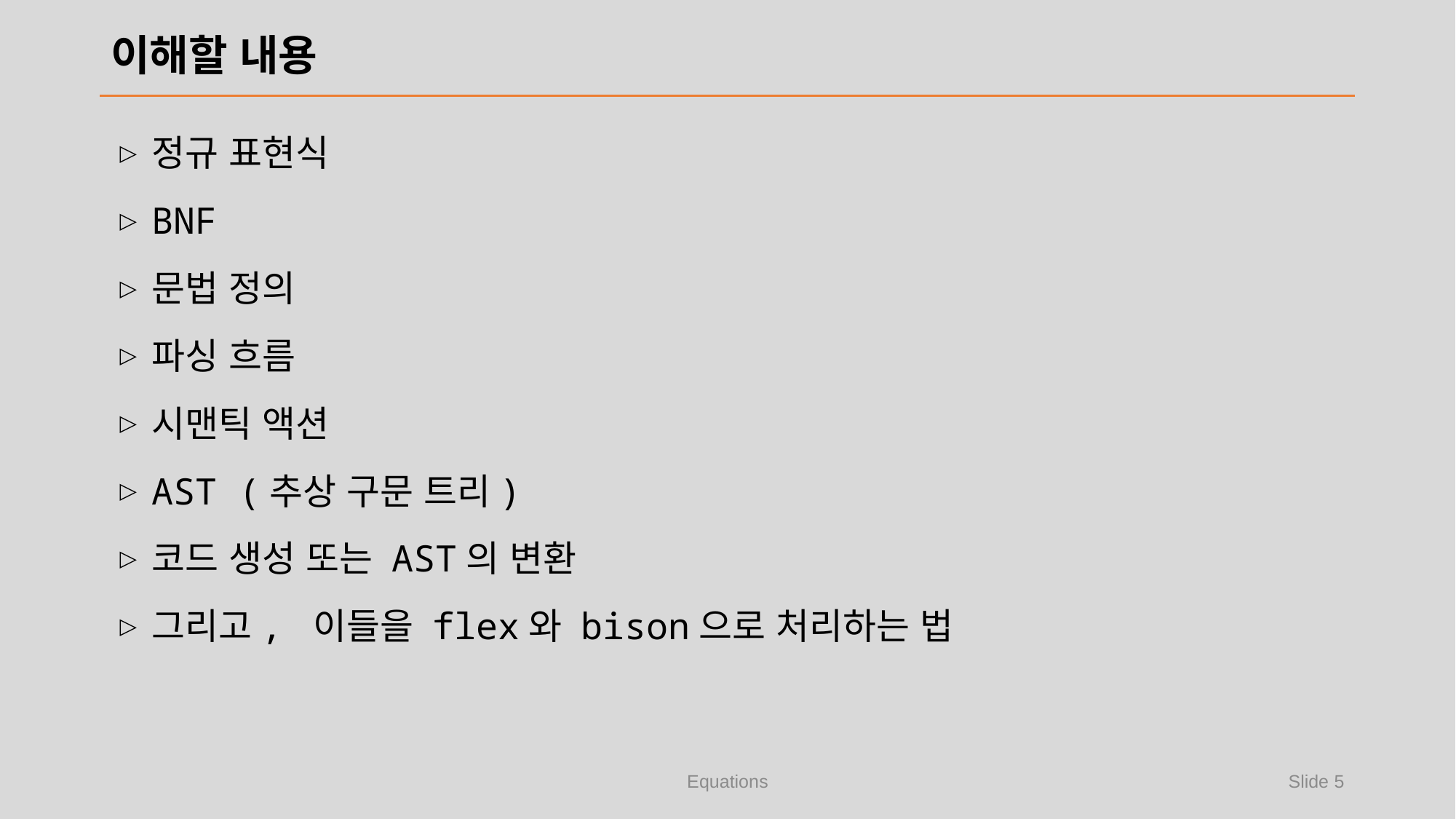

# 이해할 내용
정규 표현식
BNF
문법 정의
파싱 흐름
시맨틱 액션
AST (추상 구문 트리)
코드 생성 또는 AST의 변환
그리고, 이들을 flex와 bison으로 처리하는 법
Equations
Slide 5